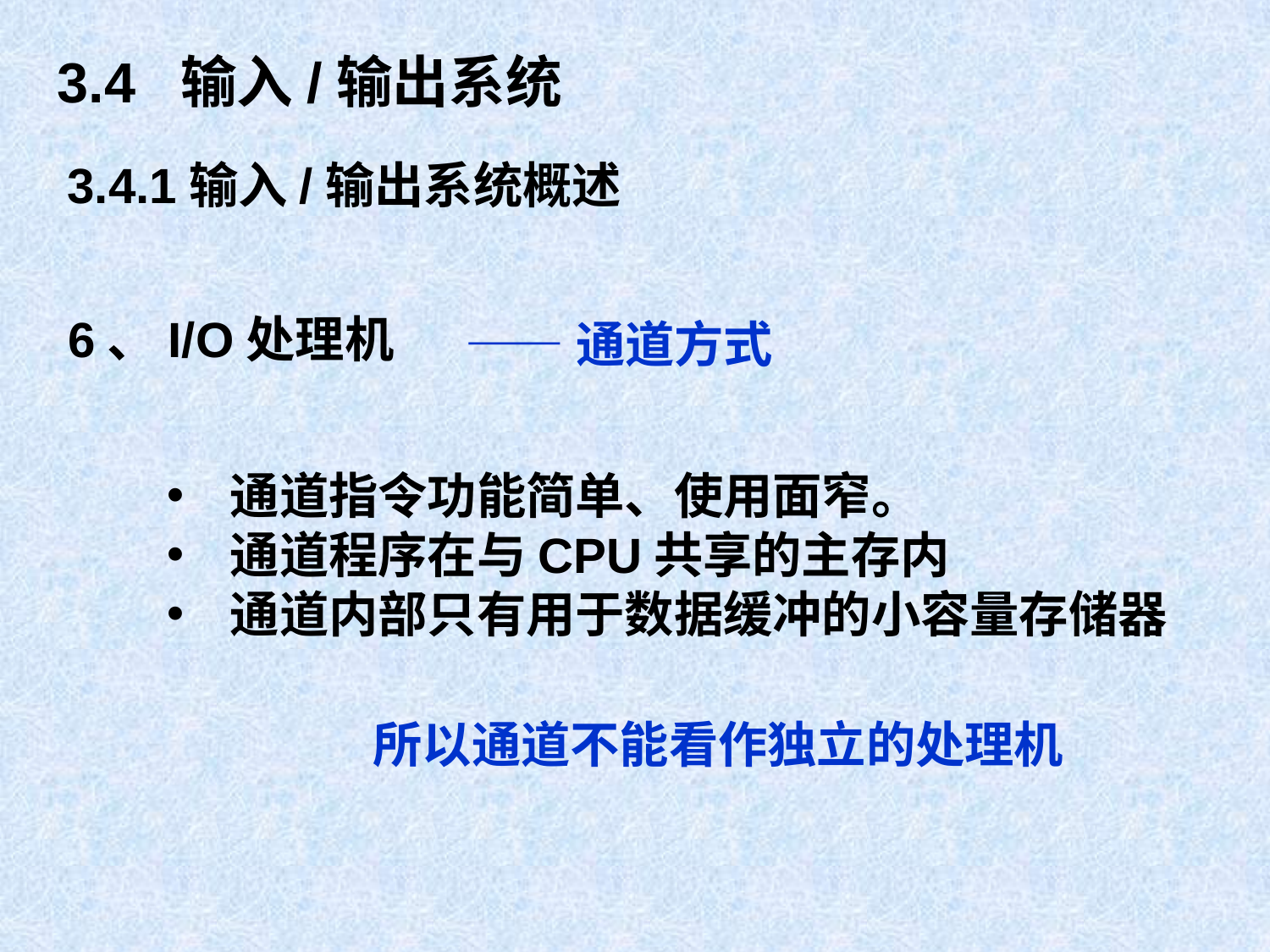

3.4  输入/输出系统
3.4.1输入/输出系统概述

6、I/O处理机
——通道方式
通道指令功能简单、使用面窄。
通道程序在与CPU共享的主存内
通道内部只有用于数据缓冲的小容量存储器
所以通道不能看作独立的处理机